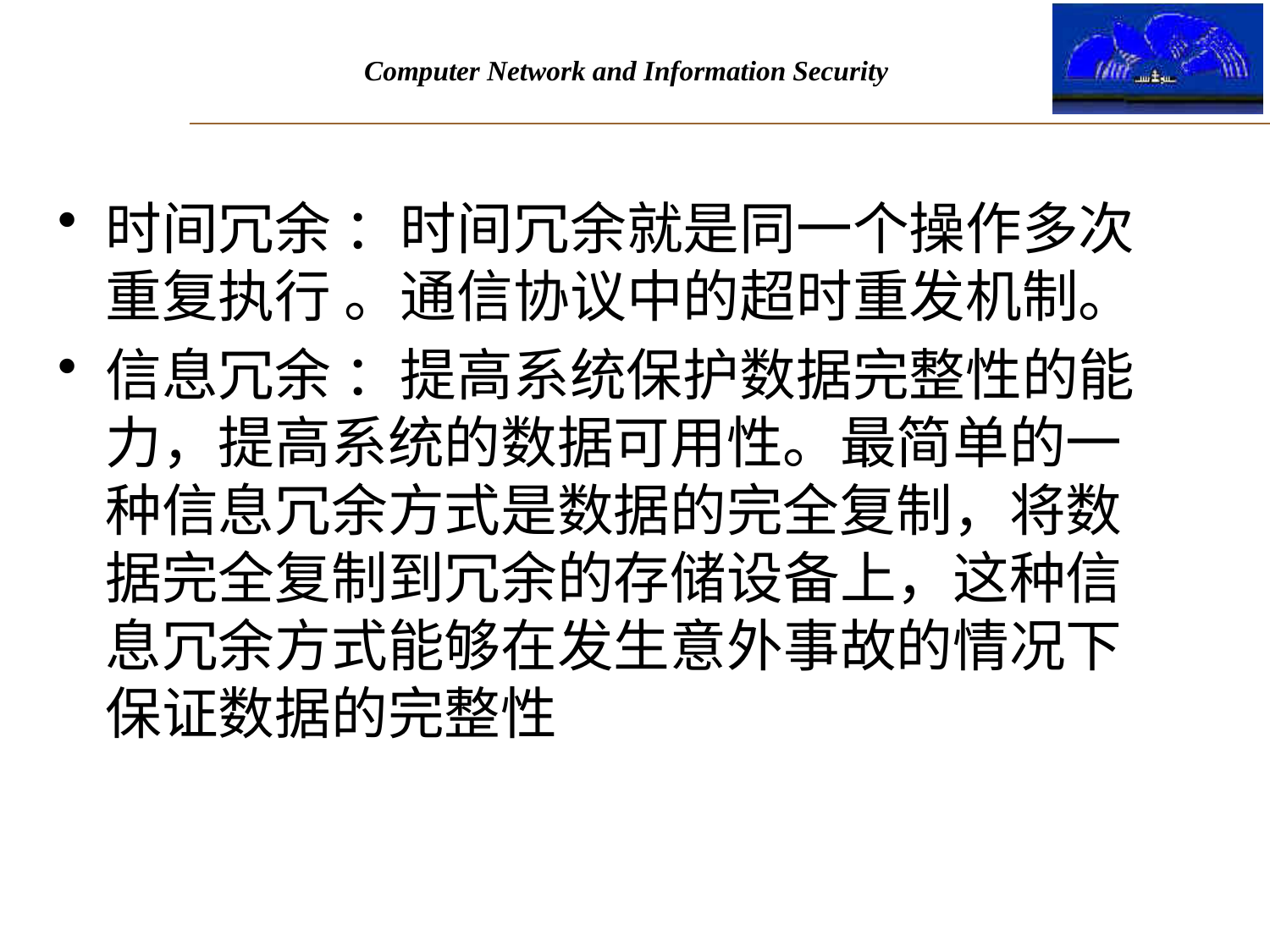

#
时间冗余 ：时间冗余就是同一个操作多次重复执行 。通信协议中的超时重发机制。
信息冗余 ：提高系统保护数据完整性的能力，提高系统的数据可用性。最简单的一种信息冗余方式是数据的完全复制，将数据完全复制到冗余的存储设备上，这种信息冗余方式能够在发生意外事故的情况下保证数据的完整性